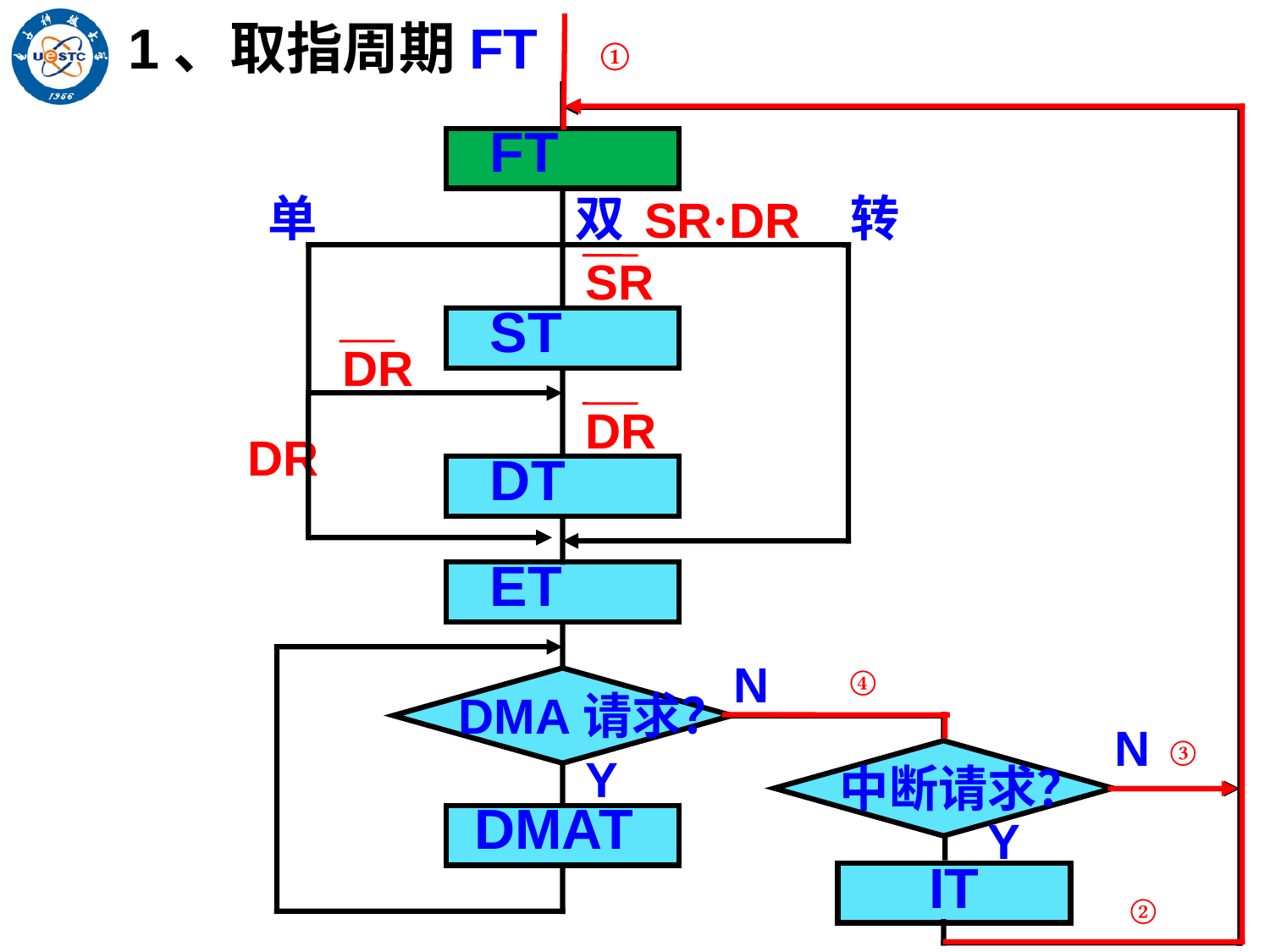

1、取指周期FT

①

  FT
单
双
转
SR·DR

SR

  ST
DR

DR

DR
  DT

  ET

N

DMA请求？
N

中断请求？
Y

Y
 DMAT

IT

④

③

②